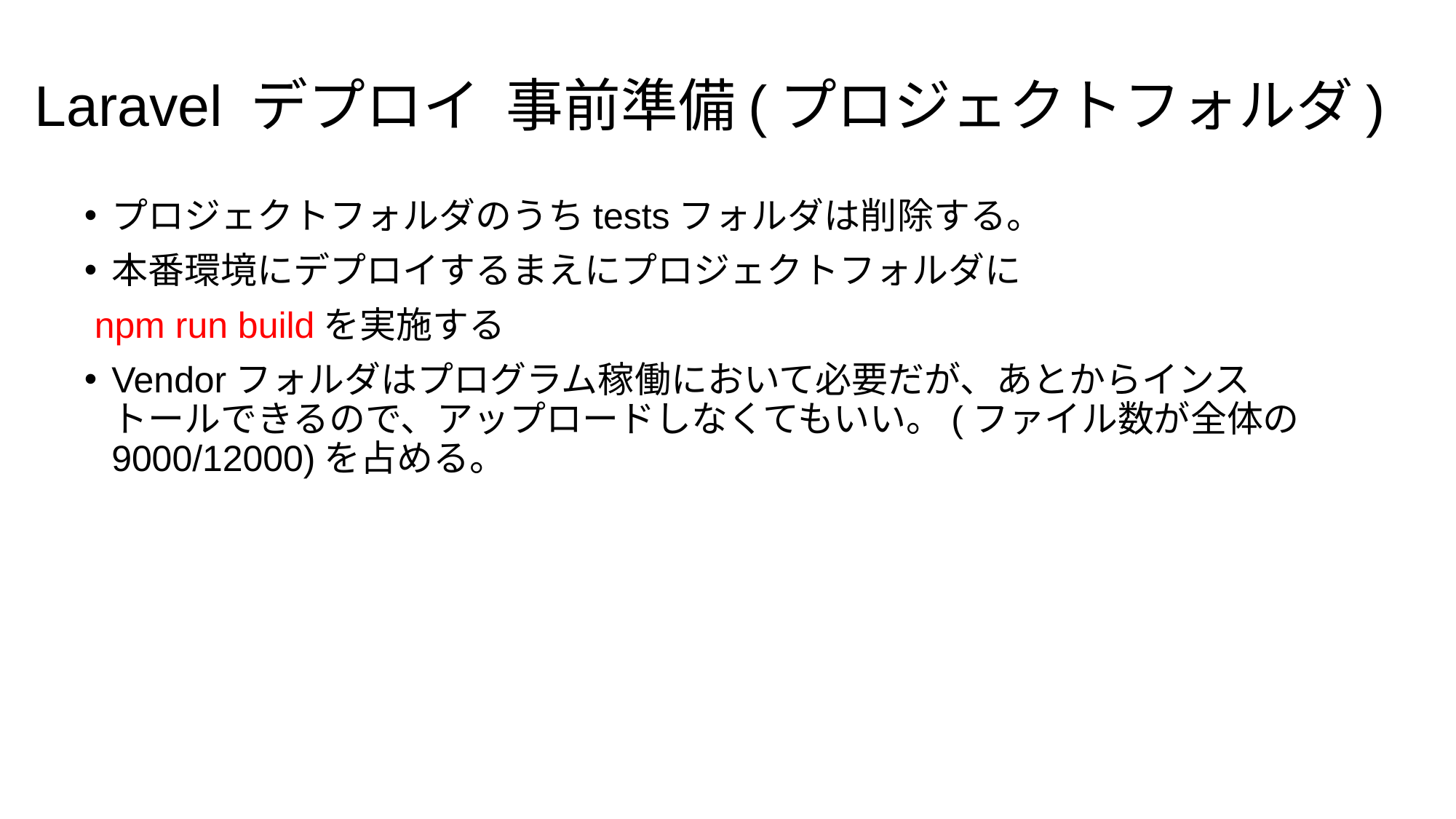

# Laravel デプロイ  事前準備(プロジェクトフォルダ)
プロジェクトフォルダのうちtestsフォルダは削除する。
本番環境にデプロイするまえにプロジェクトフォルダに
 npm run buildを実施する
Vendorフォルダはプログラム稼働において必要だが、あとからインストールできるので、アップロードしなくてもいい。(ファイル数が全体の9000/12000)を占める。